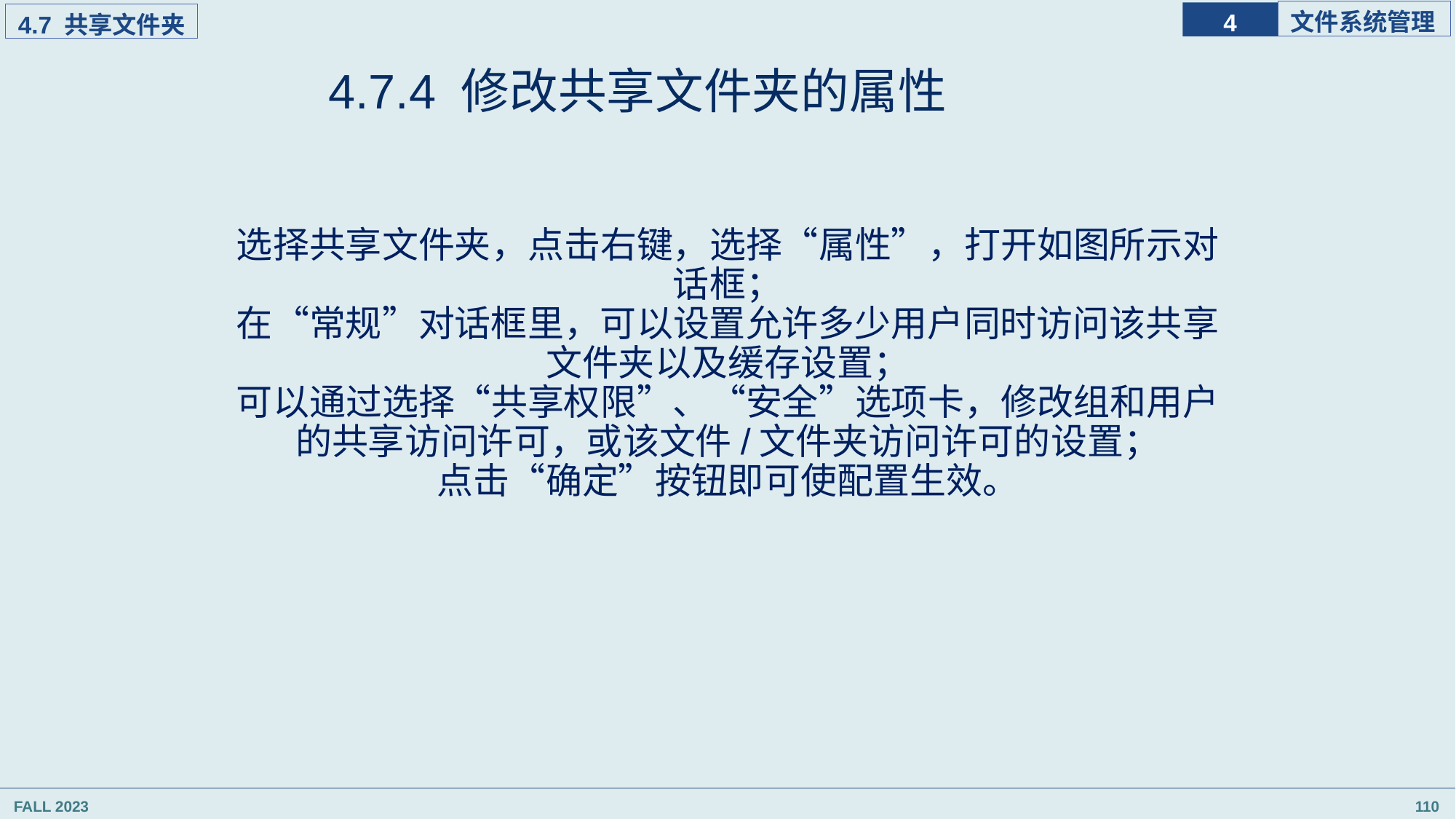

4.7.4 修改共享文件夹的属性
选择共享文件夹，点击右键，选择“属性”，打开如图所示对话框；
在“常规”对话框里，可以设置允许多少用户同时访问该共享文件夹以及缓存设置；
可以通过选择“共享权限”、“安全”选项卡，修改组和用户的共享访问许可，或该文件/文件夹访问许可的设置；
点击“确定”按钮即可使配置生效。